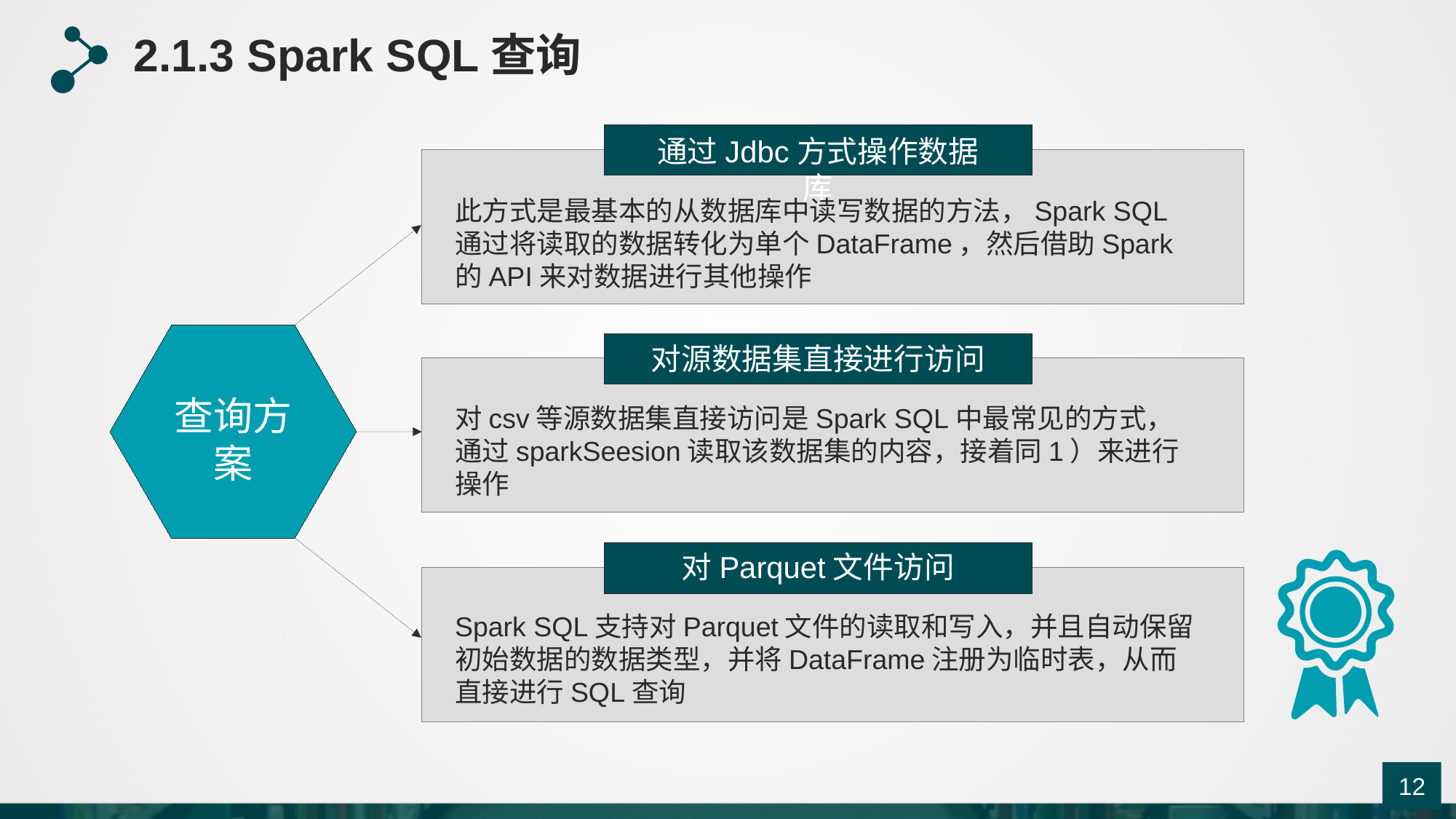

2.1.3 Spark SQL查询

通过Jdbc方式操作数据库

此方式是最基本的从数据库中读写数据的方法，Spark SQL通过将读取的数据转化为单个DataFrame，然后借助Spark的API来对数据进行其他操作

对源数据集直接进行访问

查询方案
对csv等源数据集直接访问是Spark SQL中最常见的方式，通过sparkSeesion读取该数据集的内容，接着同1）来进行操作

对Parquet文件访问

Spark SQL支持对Parquet文件的读取和写入，并且自动保留初始数据的数据类型，并将DataFrame注册为临时表，从而直接进行SQL查询